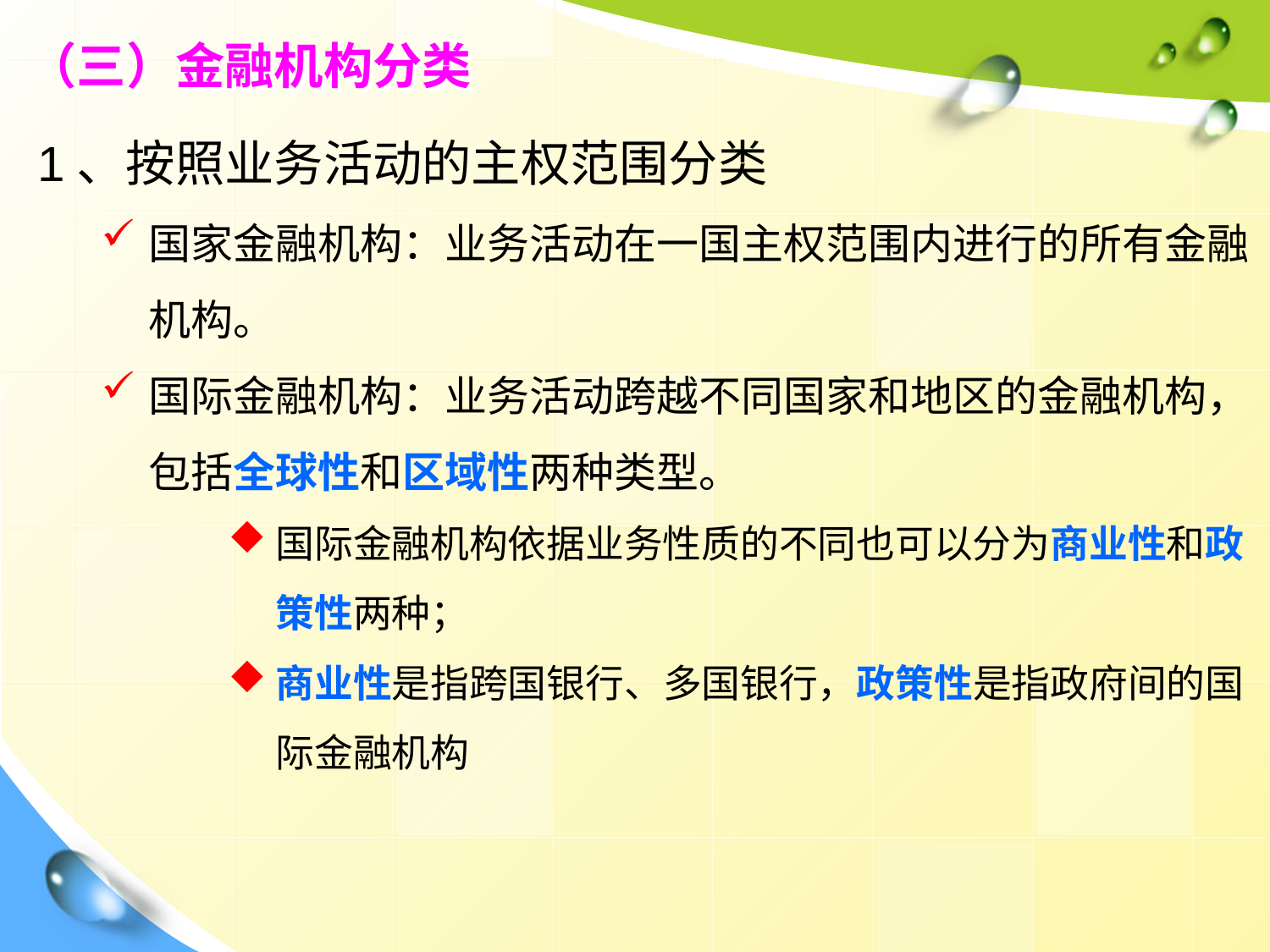

# （三）金融机构分类
1、按照业务活动的主权范围分类
国家金融机构：业务活动在一国主权范围内进行的所有金融机构。
国际金融机构：业务活动跨越不同国家和地区的金融机构，包括全球性和区域性两种类型。
国际金融机构依据业务性质的不同也可以分为商业性和政策性两种；
商业性是指跨国银行、多国银行，政策性是指政府间的国际金融机构